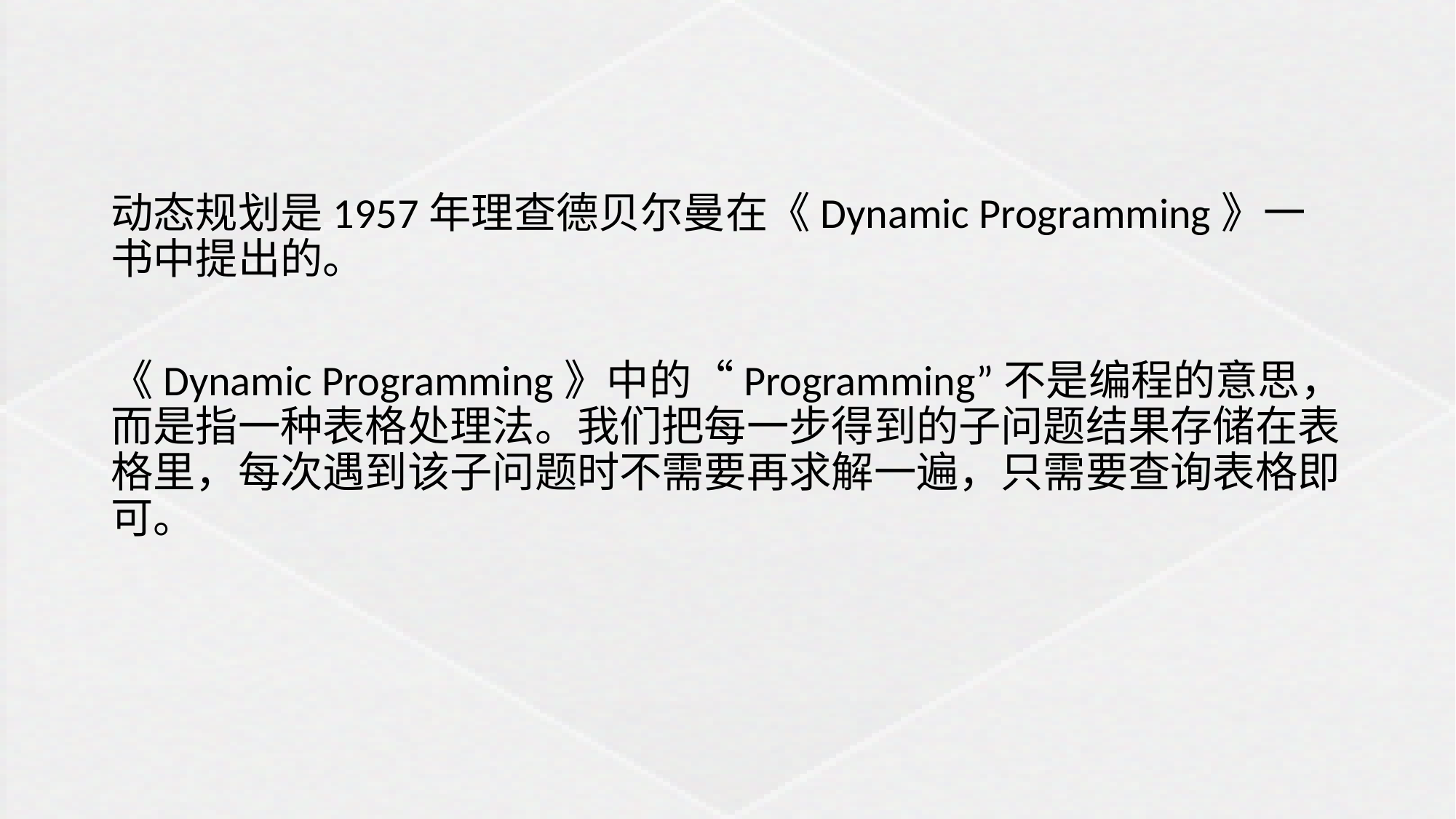

动态规划是1957年理查德贝尔曼在《Dynamic Programming》一书中提出的。

《Dynamic Programming》中的“Programming”不是编程的意思，而是指一种表格处理法。我们把每一步得到的子问题结果存储在表格里，每次遇到该子问题时不需要再求解一遍，只需要查询表格即可。